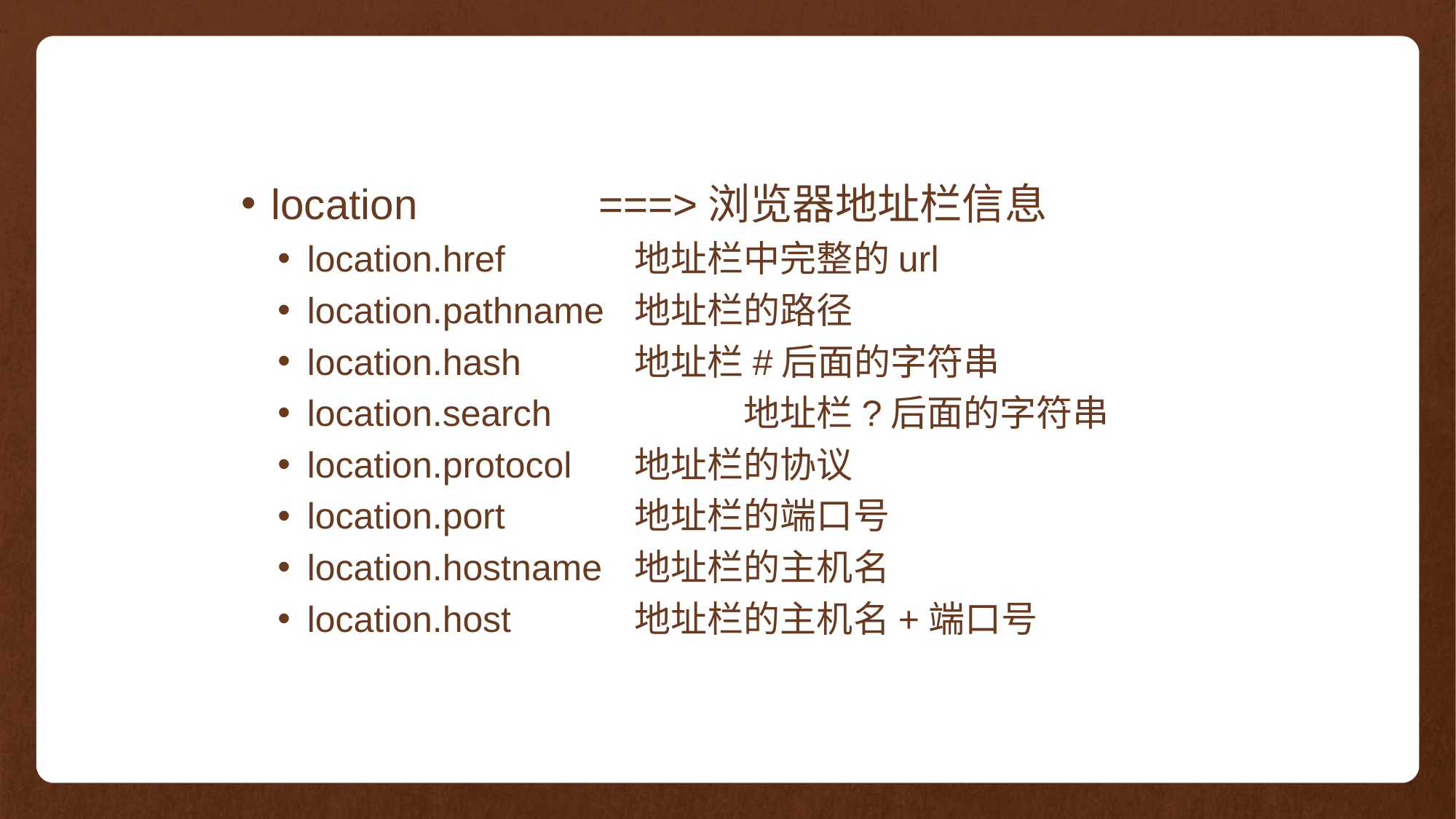

location  		===>浏览器地址栏信息
location.href		地址栏中完整的url
location.pathname	地址栏的路径
location.hash		地址栏#后面的字符串
location.search		地址栏?后面的字符串
location.protocol	地址栏的协议
location.port		地址栏的端口号
location.hostname	地址栏的主机名
location.host		地址栏的主机名+端口号